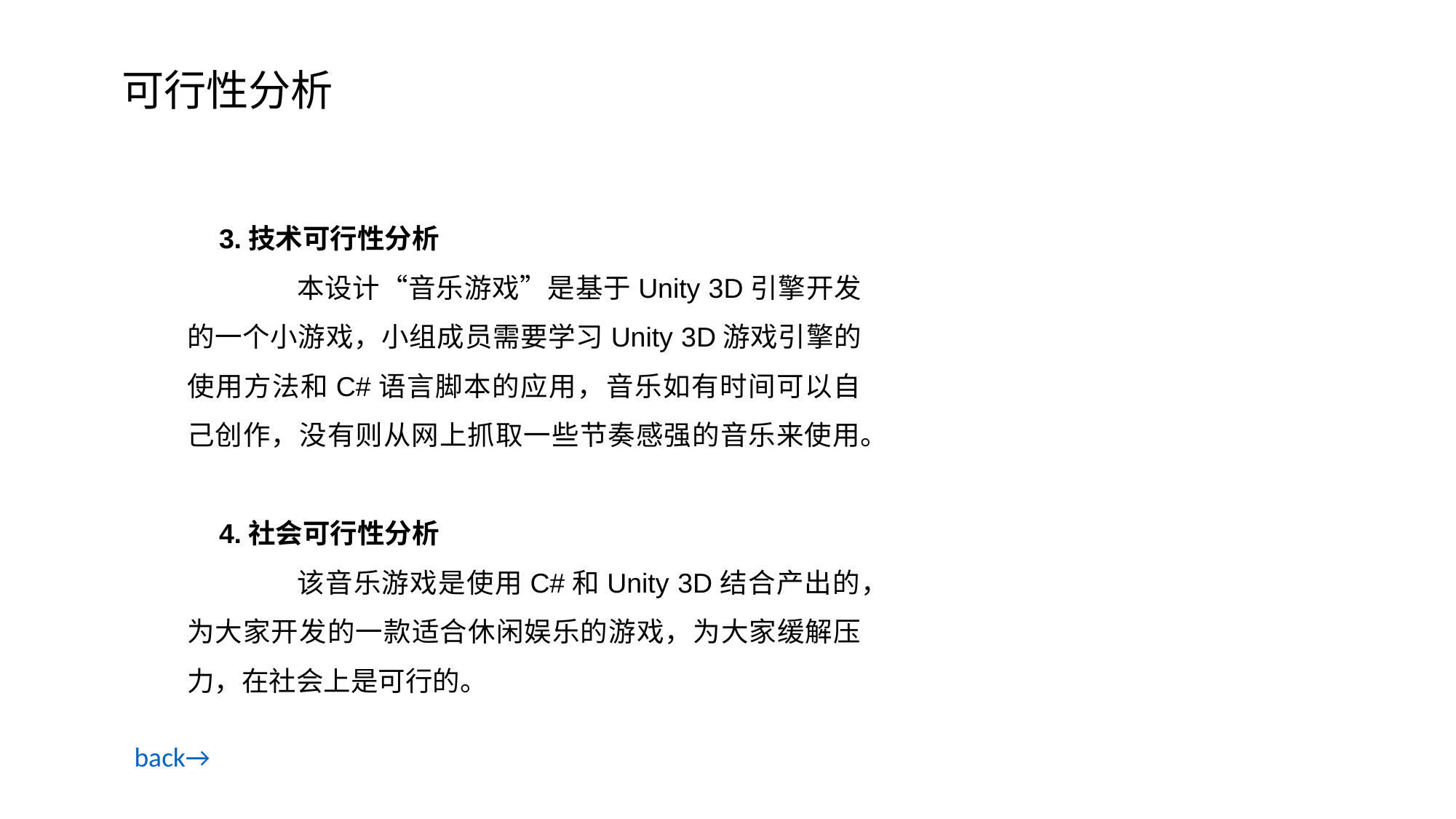

可行性分析

3.技术可行性分析
	本设计“音乐游戏”是基于Unity 3D引擎开发的一个小游戏，小组成员需要学习Unity 3D游戏引擎的使用方法和C#语言脚本的应用，音乐如有时间可以自己创作，没有则从网上抓取一些节奏感强的音乐来使用。

4.社会可行性分析
	该音乐游戏是使用C#和Unity 3D结合产出的，为大家开发的一款适合休闲娱乐的游戏，为大家缓解压力，在社会上是可行的。

back→